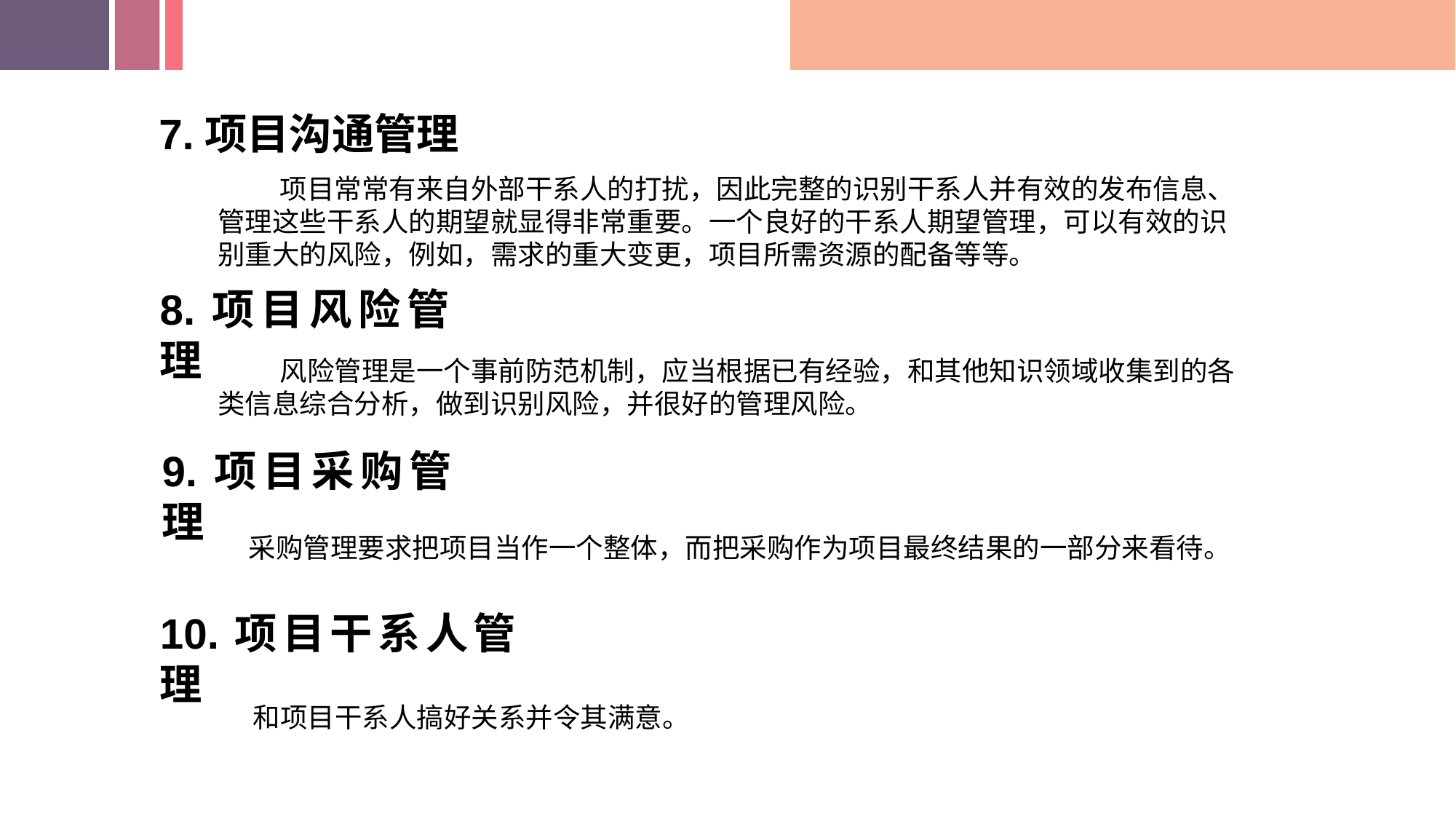

7.项目沟通管理
         项目常常有来自外部干系人的打扰，因此完整的识别干系人并有效的发布信息、管理这些干系人的期望就显得非常重要。一个良好的干系人期望管理，可以有效的识别重大的风险，例如，需求的重大变更，项目所需资源的配备等等。
8.项目风险管理
         风险管理是一个事前防范机制，应当根据已有经验，和其他知识领域收集到的各类信息综合分析，做到识别风险，并很好的管理风险。
9.项目采购管理
        采购管理要求把项目当作一个整体，而把采购作为项目最终结果的一部分来看待。
10.项目干系人管理
和项目干系人搞好关系并令其满意。